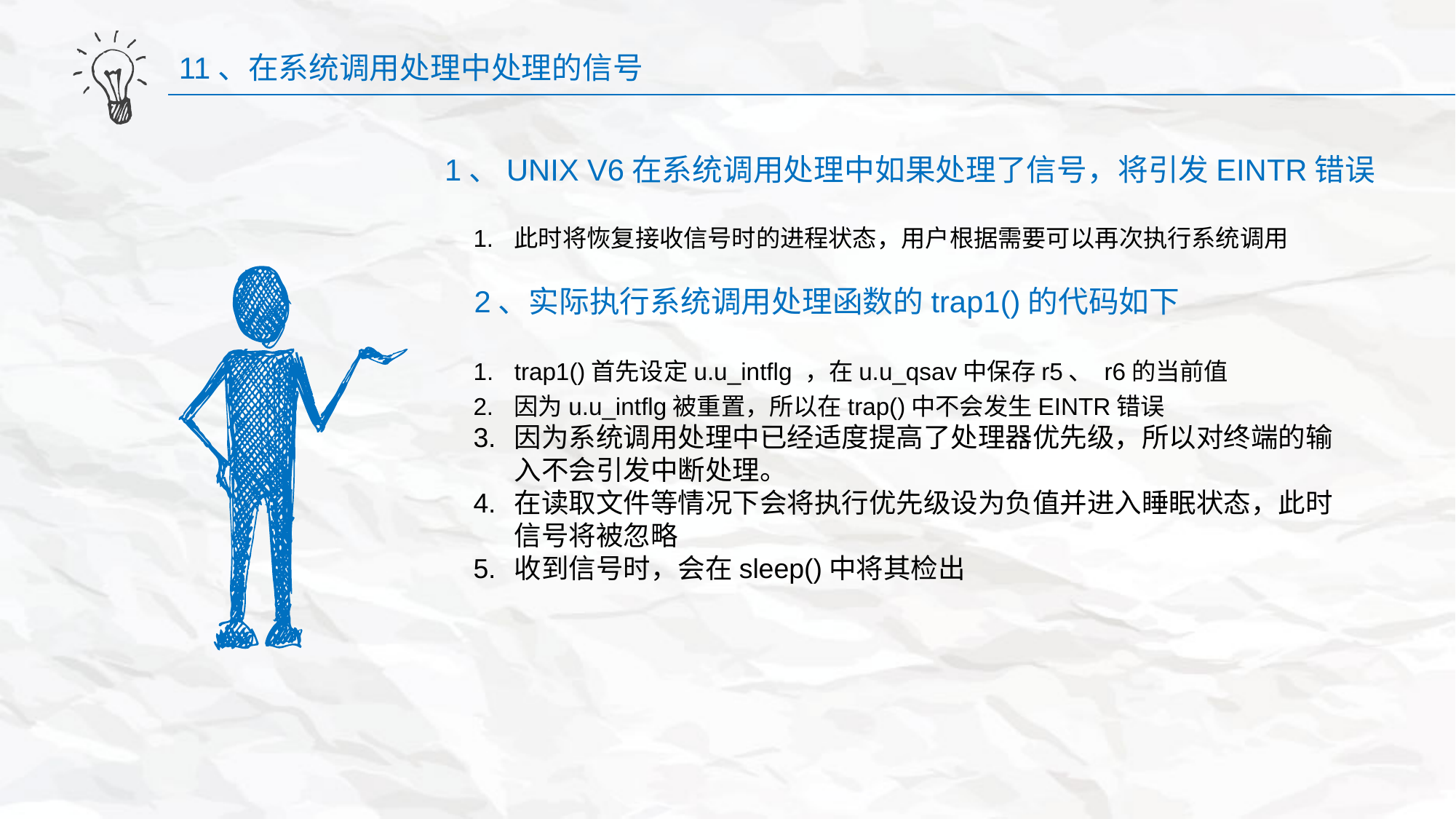

11、在系统调用处理中处理的信号

1、UNIX V6在系统调用处理中如果处理了信号，将引发EINTR错误
此时将恢复接收信号时的进程状态，用户根据需要可以再次执行系统调用
2、实际执行系统调用处理函数的trap1()的代码如下
trap1()首先设定u.u_intflg ，在u.u_qsav中保存r5、 r6的当前值
因为u.u_intflg被重置，所以在trap()中不会发生EINTR错误
因为系统调用处理中已经适度提高了处理器优先级，所以对终端的输入不会引发中断处理。
在读取文件等情况下会将执行优先级设为负值并进入睡眠状态，此时信号将被忽略
收到信号时，会在sleep()中将其检出